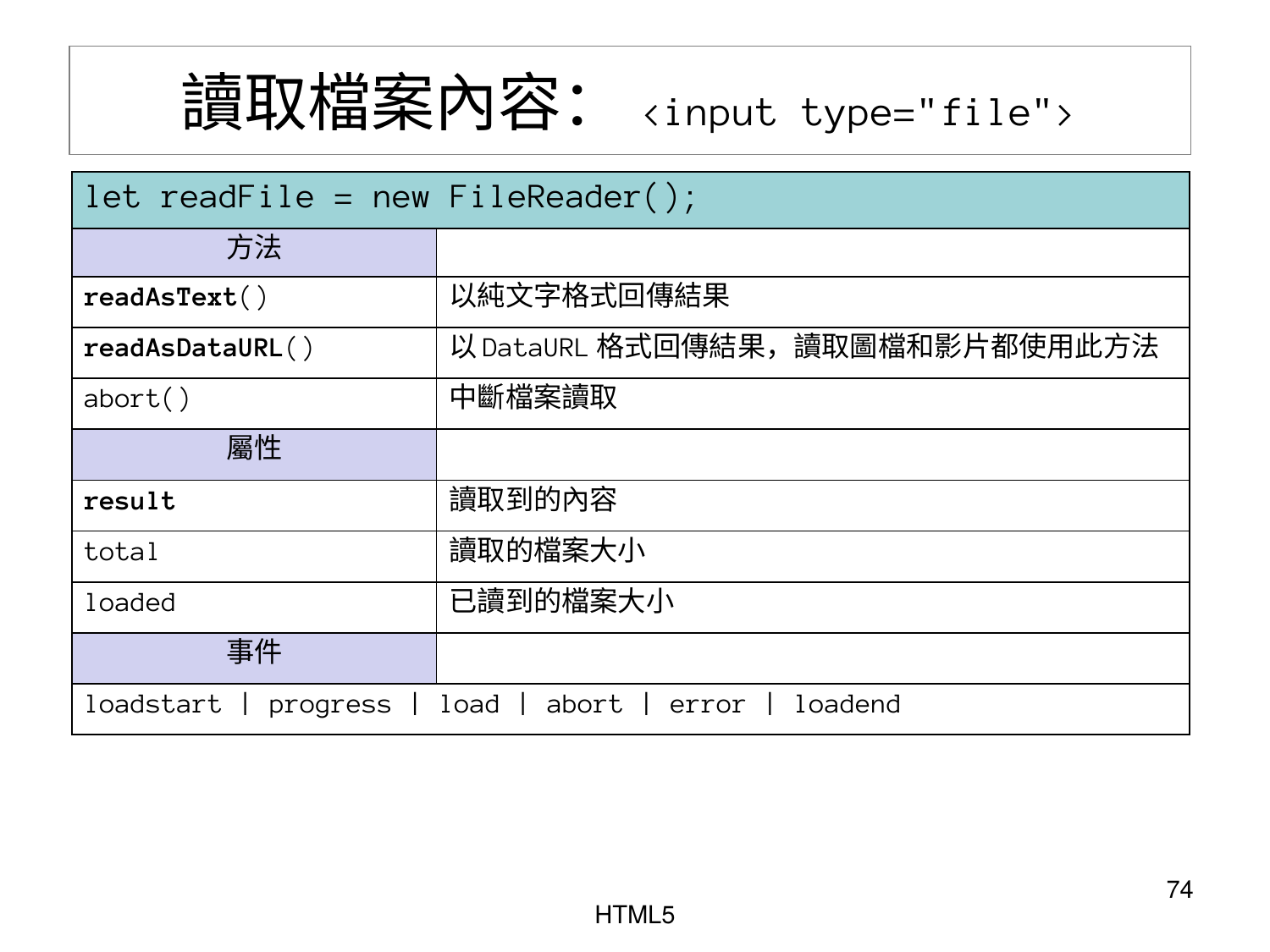

# 讀取檔案內容：<input type="file">
| let readFile = new FileReader(); |  |
| --- | --- |
| 方法 |  |
| readAsText() | 以純文字格式回傳結果 |
| readAsDataURL() | 以DataURL格式回傳結果，讀取圖檔和影片都使用此方法 |
| abort() | 中斷檔案讀取 |
| 屬性 |  |
| result | 讀取到的內容 |
| total | 讀取的檔案大小 |
| loaded | 已讀到的檔案大小 |
| 事件 |  |
| loadstart | progress | load | abort | error | loadend |  |
74
HTML5